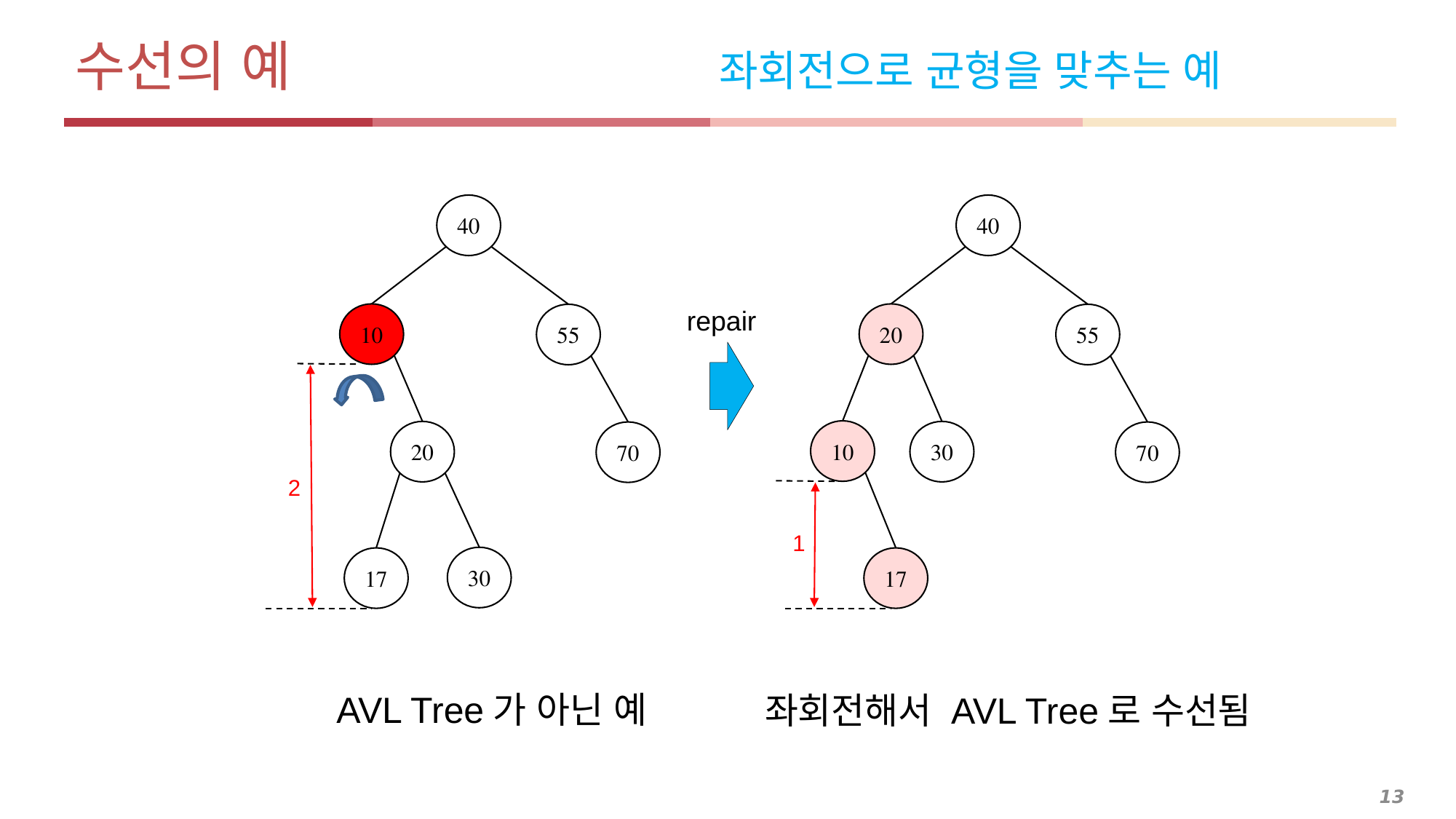

# 수선의 예                            좌회전으로 균형을 맞추는 예
40
40
repair
10
20
55
55

10
20
30
70
70
2
1
30
17
17
AVL Tree가 아닌 예
좌회전해서 AVL Tree로 수선됨